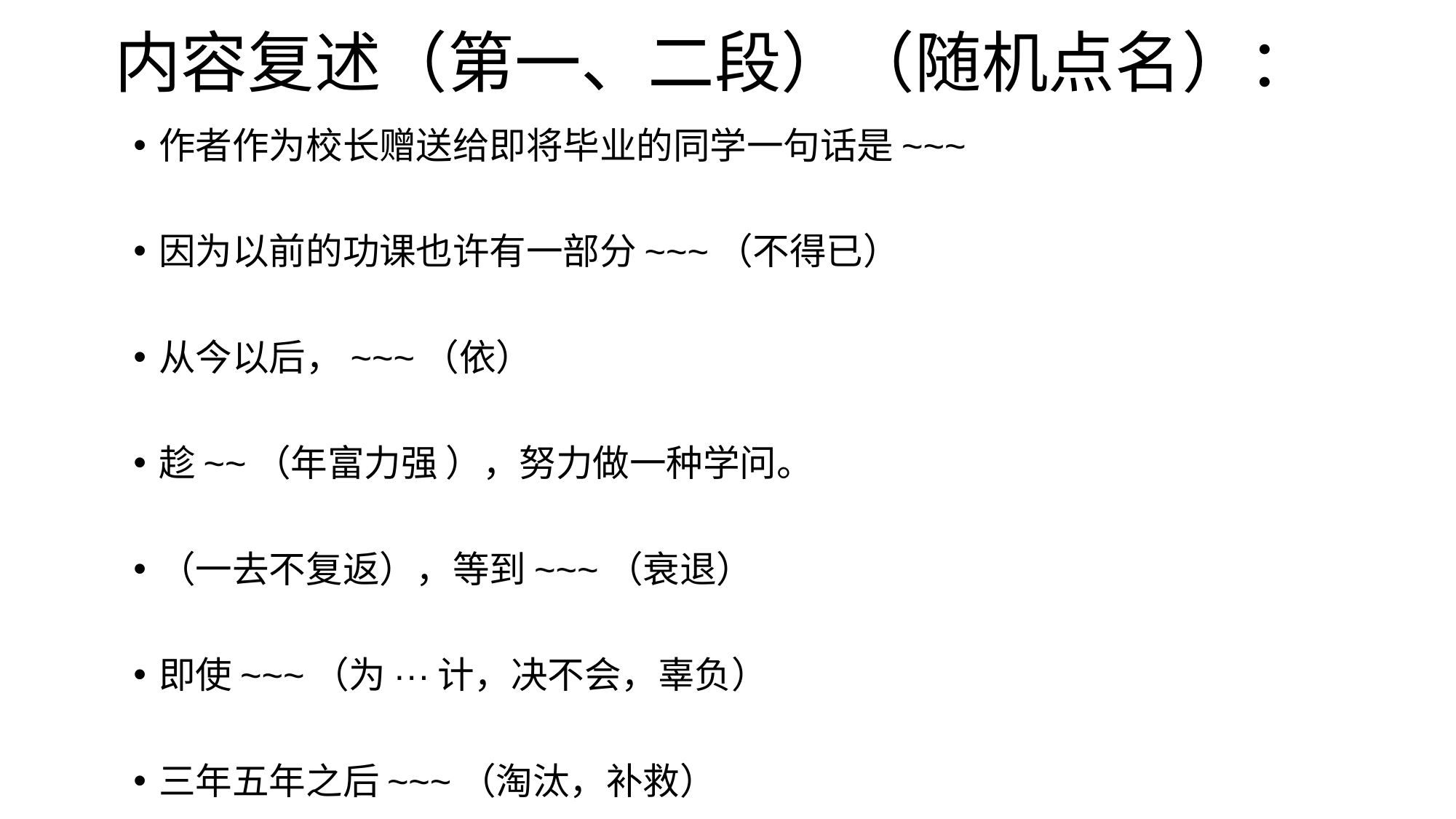

# 内容复述（第一、二段）（随机点名）：
作者作为校长赠送给即将毕业的同学一句话是~~~

因为以前的功课也许有一部分~~~（不得已）

从今以后，~~~（依）

趁~~（年富力强 ），努力做一种学问。

（一去不复返），等到~~~（衰退）

即使~~~（为···计，决不会，辜负）

三年五年之后~~~（淘汰，补救）